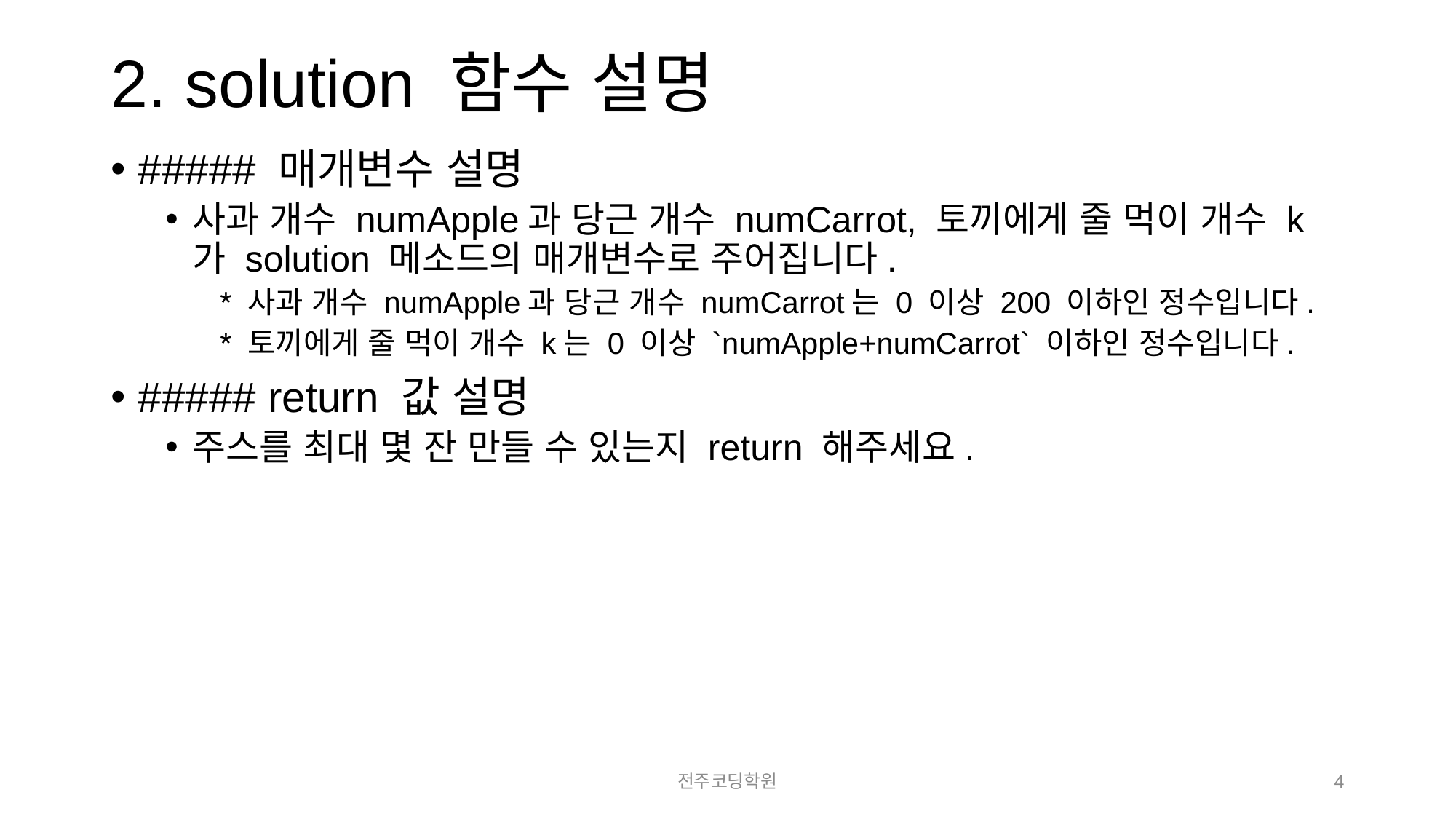

# 2. solution 함수 설명
##### 매개변수 설명
사과 개수 numApple과 당근 개수 numCarrot, 토끼에게 줄 먹이 개수 k가 solution 메소드의 매개변수로 주어집니다.
* 사과 개수 numApple과 당근 개수 numCarrot는 0 이상 200 이하인 정수입니다.
* 토끼에게 줄 먹이 개수 k는 0 이상 `numApple+numCarrot` 이하인 정수입니다.
##### return 값 설명
주스를 최대 몇 잔 만들 수 있는지 return 해주세요.
전주코딩학원
4